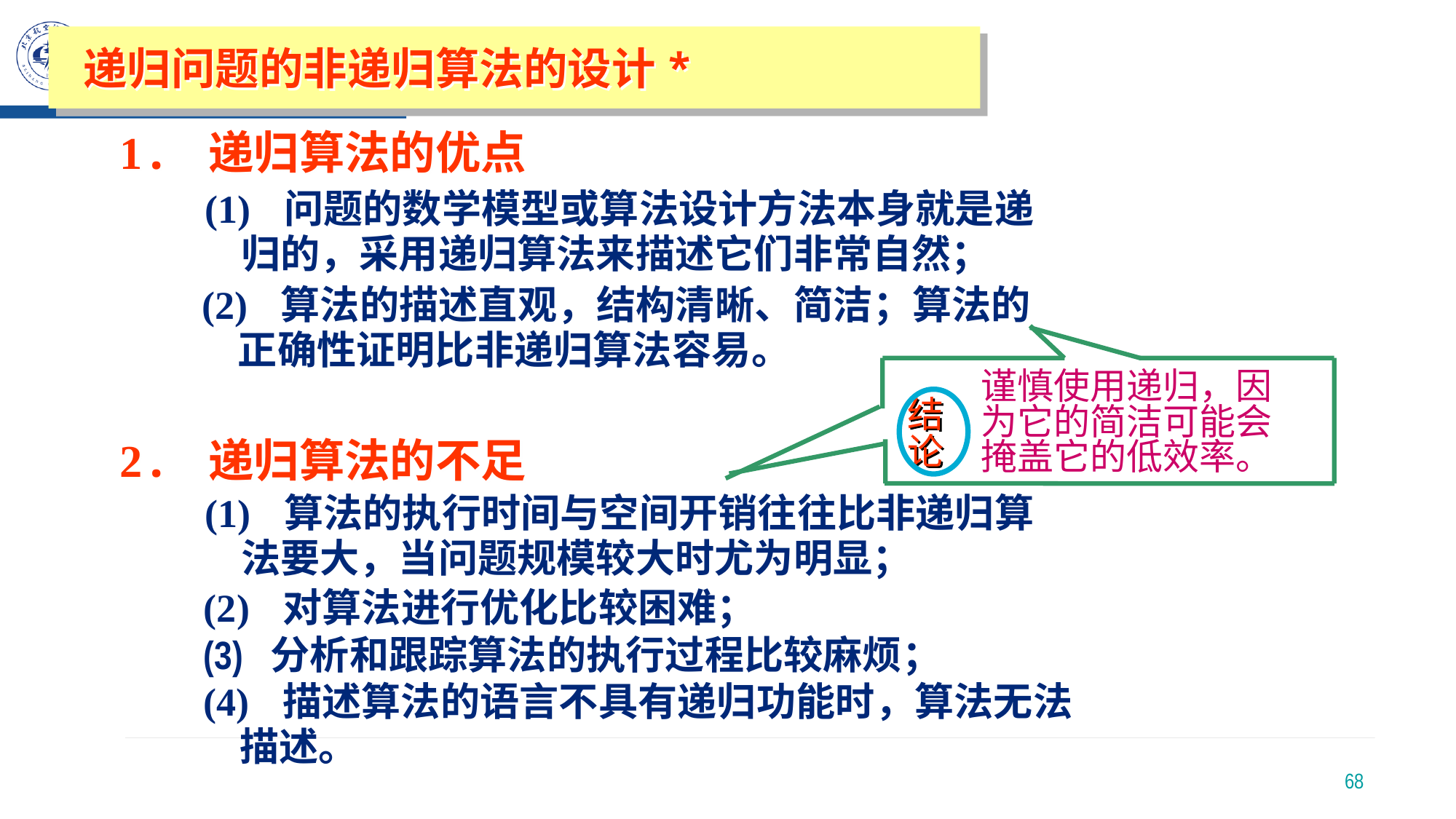

递归问题的非递归算法的设计*
1. 递归算法的优点
(1) 问题的数学模型或算法设计方法本身就是递
   归的，采用递归算法来描述它们非常自然；
(2) 算法的描述直观，结构清晰、简洁；算法的
   正确性证明比非递归算法容易。

谨慎使用递归，因
为它的简洁可能会
掩盖它的低效率。

结
论

2. 递归算法的不足
例
如

int F(int n)
{
      if(n<=1)
           return 1;
      else
           return F(n-1)+F(n-2);
}
斐波那契序列的计算
      F0=F1=1;
      Fi=Fi-1+Fi-2     i>1

(1) 算法的执行时间与空间开销往往比非递归算
   法要大，当问题规模较大时尤为明显；
(2) 对算法进行优化比较困难；
(3)  分析和跟踪算法的执行过程比较麻烦；
(4) 描述算法的语言不具有递归功能时，算法无法
   描述。
68